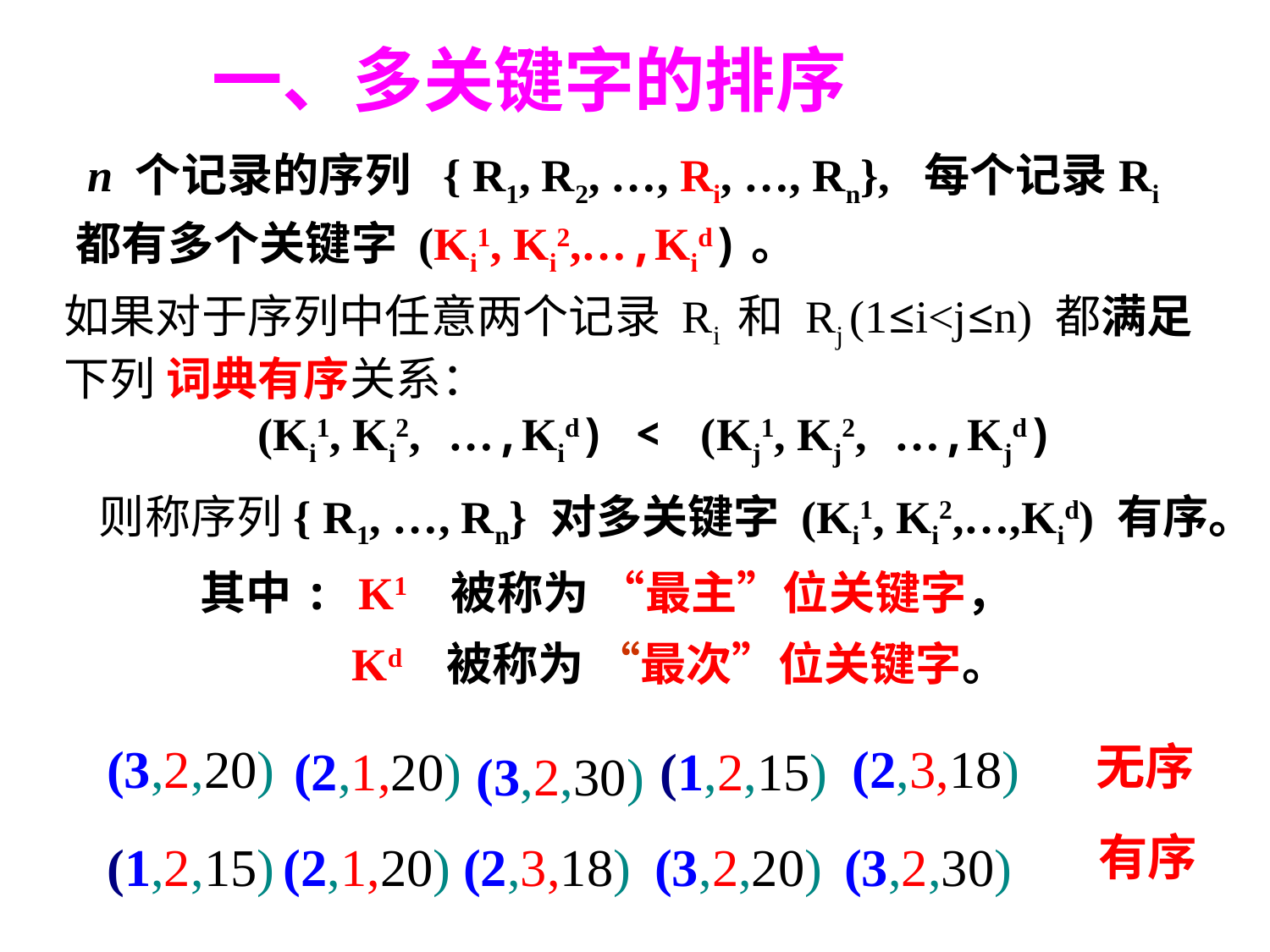

一、多关键字的排序
 n 个记录的序列  { R1, R2, …, Ri, …, Rn},  每个记录Ri 都有多个关键字 (Ki1, Ki2,…,Kid)。
如果对于序列中任意两个记录 Ri 和 Rj (1≤i<j≤n) 都满足下列 词典有序关系：
                 (Ki1, Ki2, …,Kid) <  (Kj1, Kj2, …,Kjd)
 则称序列{ R1, …, Rn} 对多关键字 (Ki1, Ki2,…,Kid) 有序。
 其中: K1     被称为 “最主”位关键字，
Kd     被称为 “最次”位关键字。
(3,2,20)
(2,3,18)
(2,1,20)
 (1,2,15)
(3,2,30)
无序
有序
 (1,2,15)
(2,1,20)
(2,3,18)
(3,2,20)
(3,2,30)